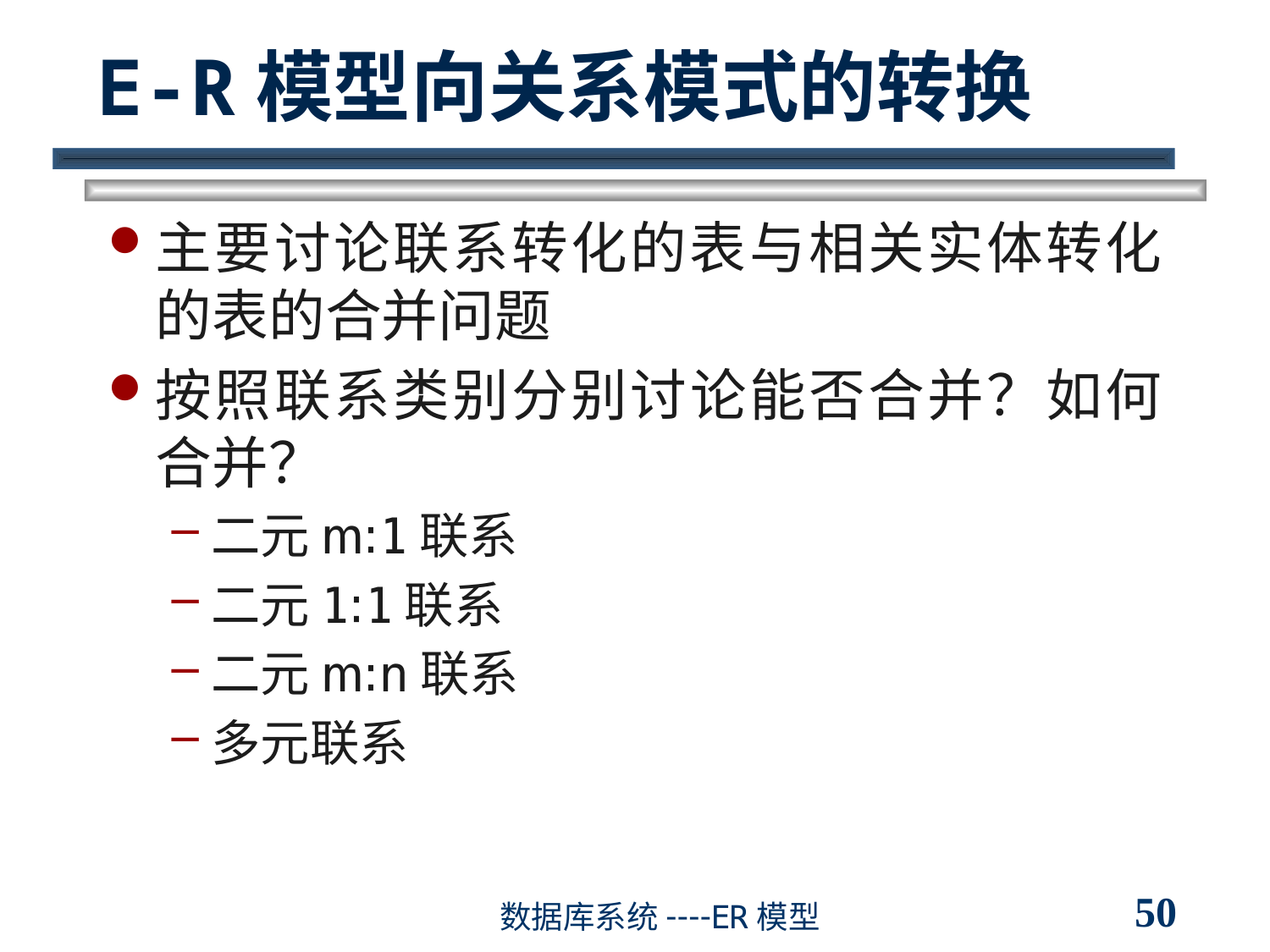

# E-R模型向关系模式的转换
主要讨论联系转化的表与相关实体转化的表的合并问题
按照联系类别分别讨论能否合并？如何合并？
二元m:1联系
二元1:1联系
二元m:n联系
多元联系

50
数据库系统----ER模型